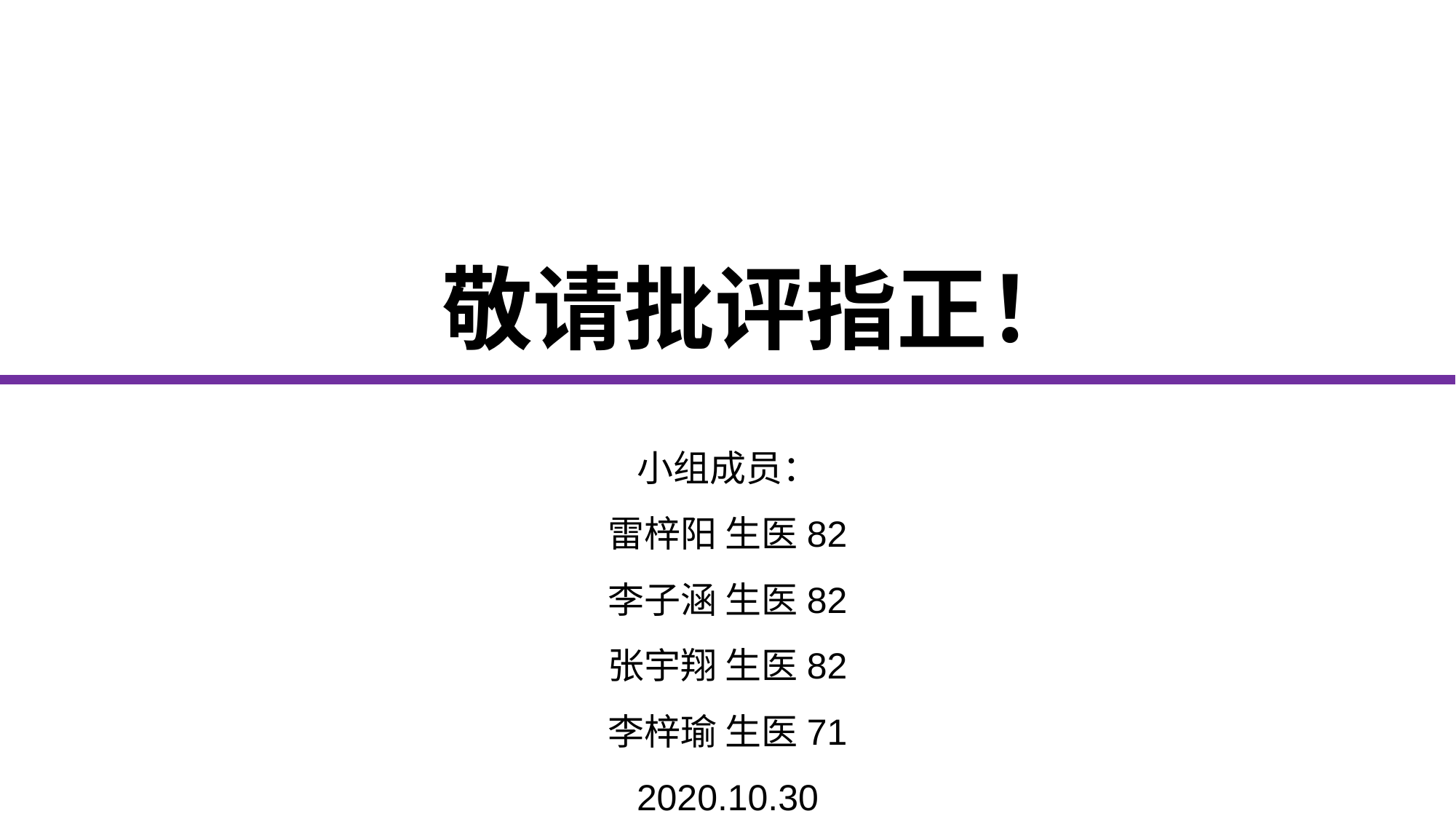

敬请批评指正！
小组成员：
雷梓阳 生医82
李子涵 生医82
张宇翔 生医82
李梓瑜 生医71
2020.10.30